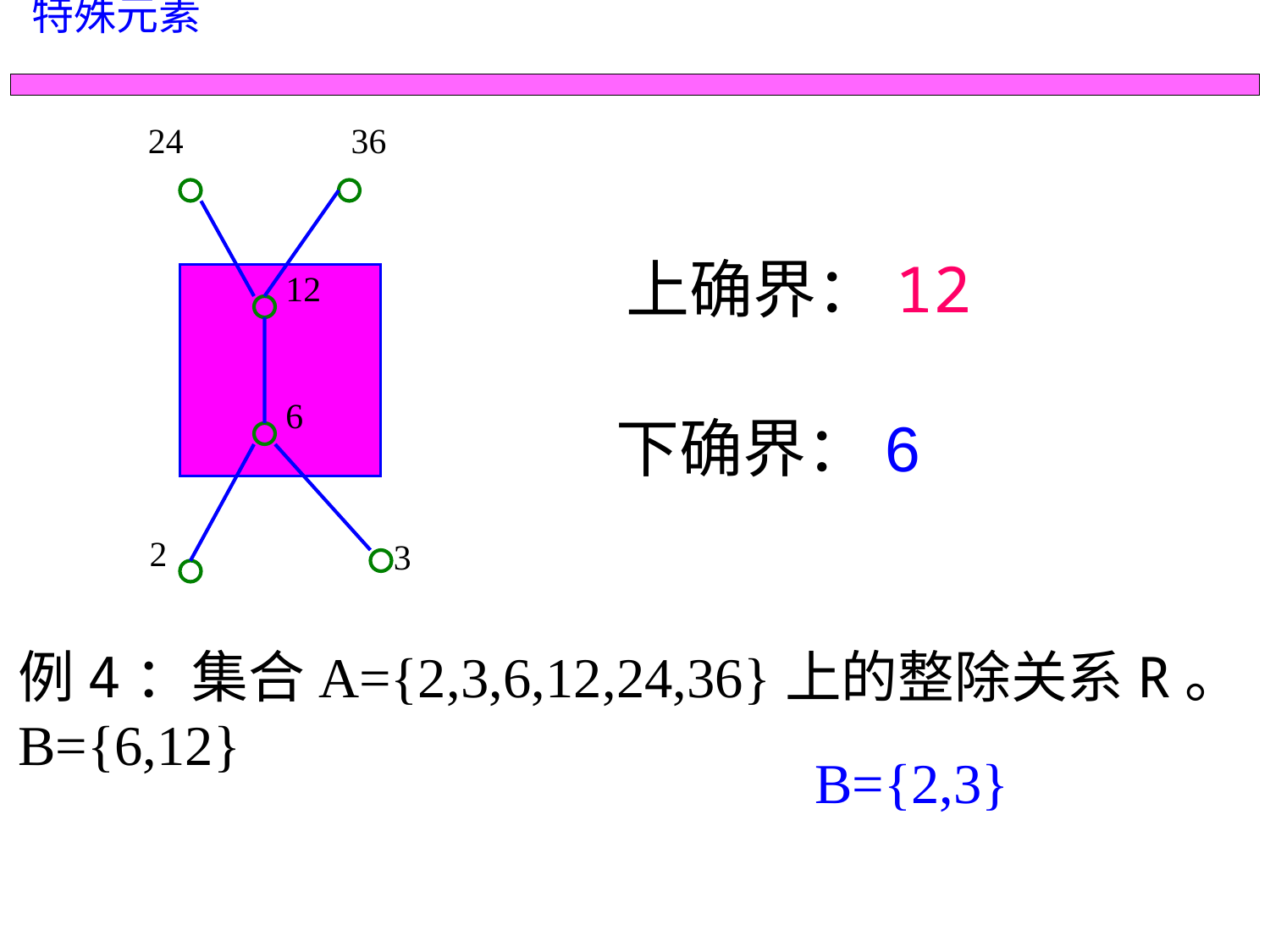

特殊元素

24
36

上确界：12
12

6
下确界：6

2
3

例4：集合A={2,3,6,12,24,36}上的整除关系R。
B={6,12}
B={2,3}